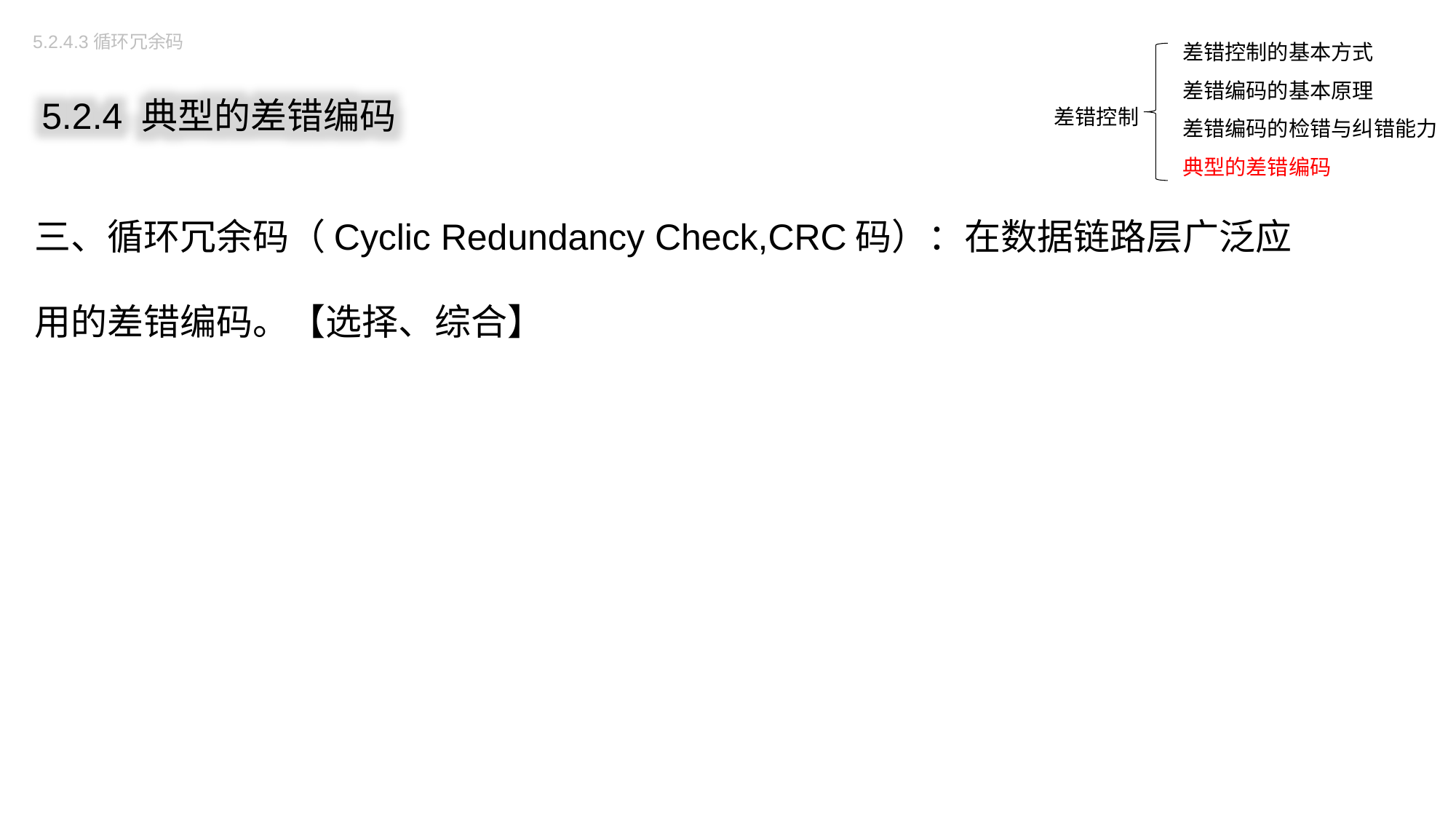

差错控制的基本方式
差错编码的基本原理
差错编码的检错与纠错能力
典型的差错编码
5.2.4.3循环冗余码

5.2.4 典型的差错编码
差错控制
三、循环冗余码（Cyclic Redundancy Check,CRC码）：在数据链路层广泛应用的差错编码。【选择、综合】